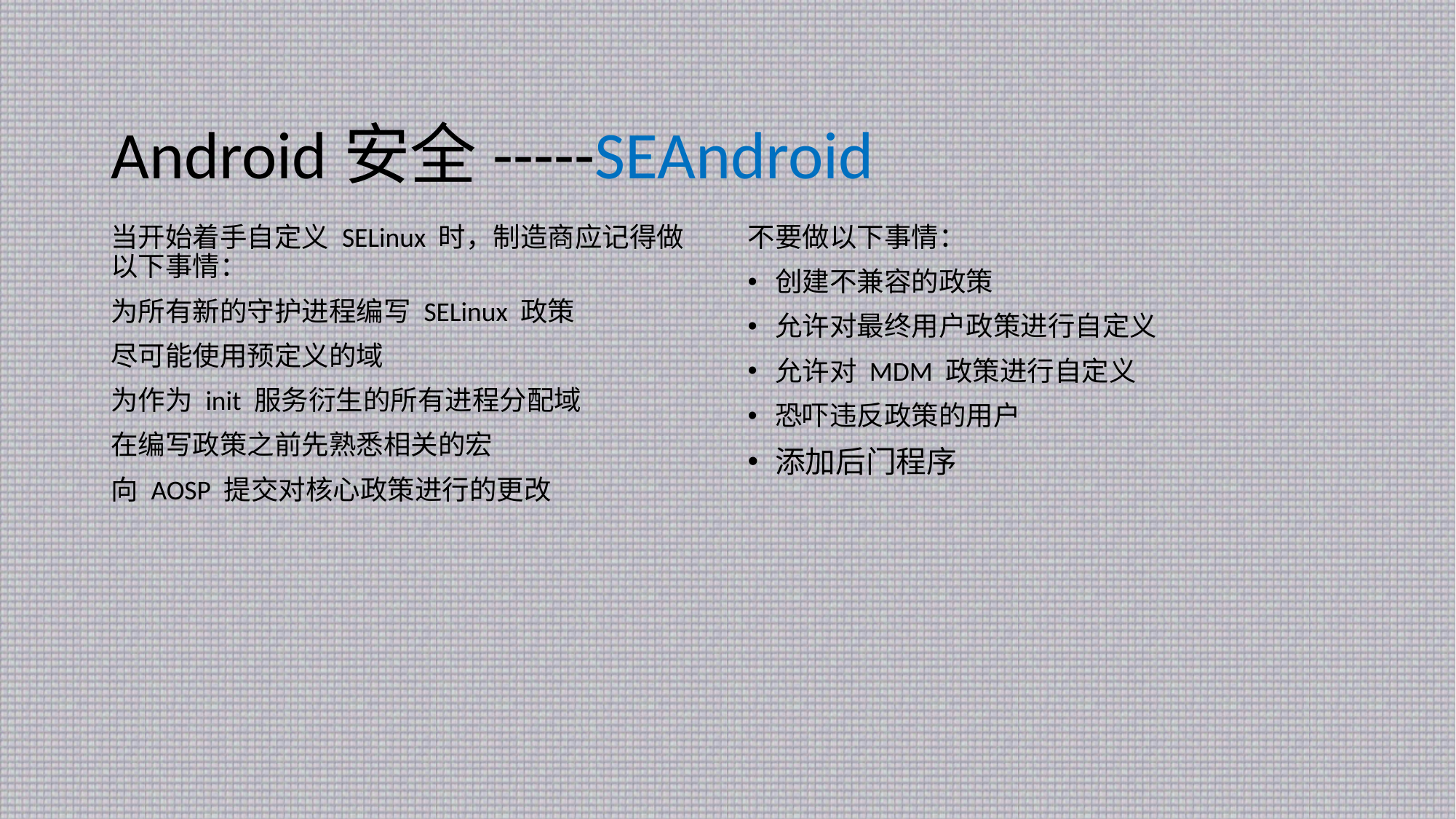

# Android安全-----SEAndroid

当开始着手自定义 SELinux 时，制造商应记得做以下事情：
为所有新的守护进程编写 SELinux 政策
尽可能使用预定义的域
为作为 init 服务衍生的所有进程分配域
在编写政策之前先熟悉相关的宏
向 AOSP 提交对核心政策进行的更改

不要做以下事情：
创建不兼容的政策
允许对最终用户政策进行自定义
允许对 MDM 政策进行自定义
恐吓违反政策的用户
添加后门程序